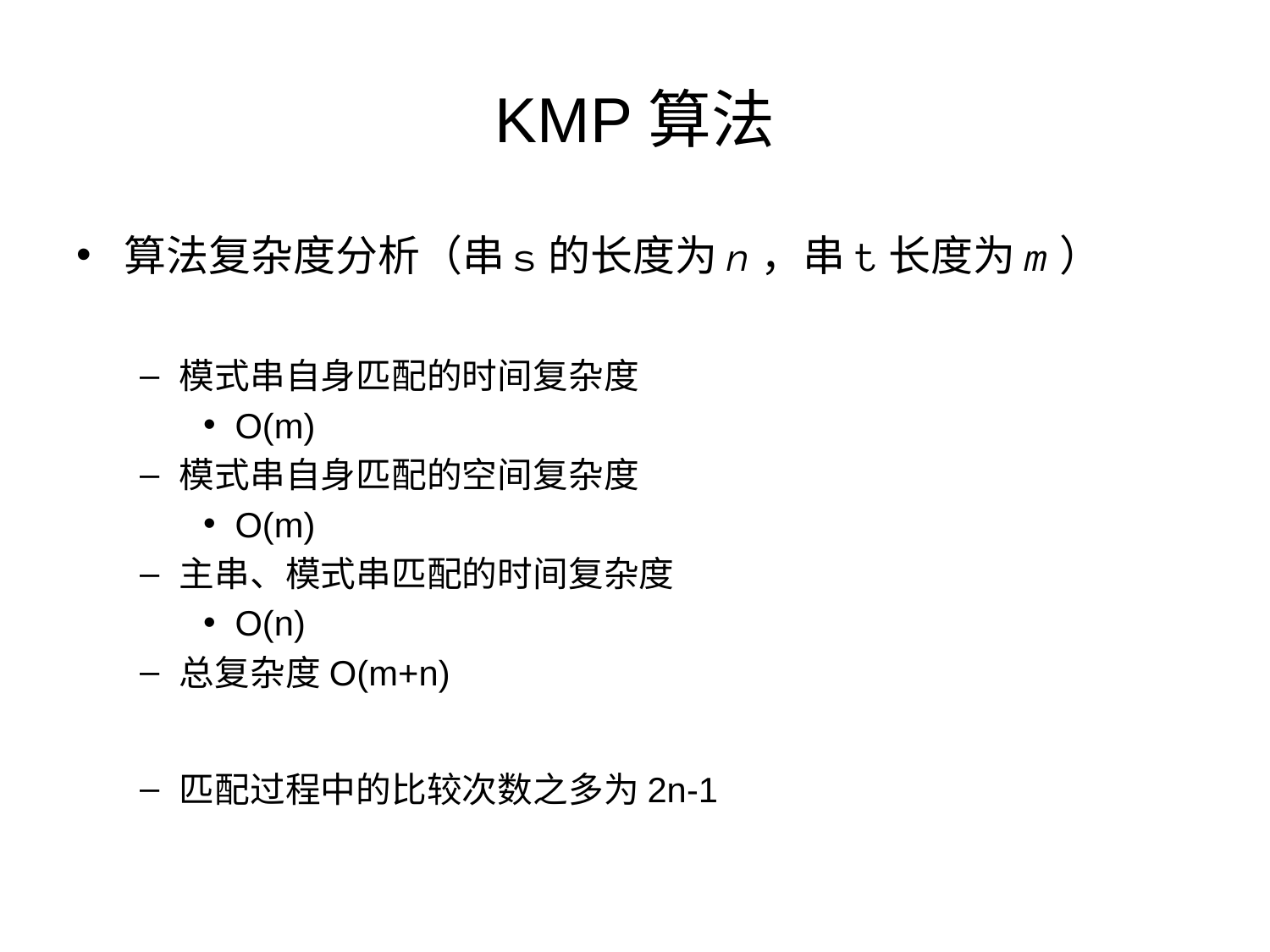

# KMP算法
算法复杂度分析（串s的长度为n，串t长度为m）

模式串自身匹配的时间复杂度
O(m)
模式串自身匹配的空间复杂度
O(m)
主串、模式串匹配的时间复杂度
O(n)
总复杂度O(m+n)

匹配过程中的比较次数之多为2n-1